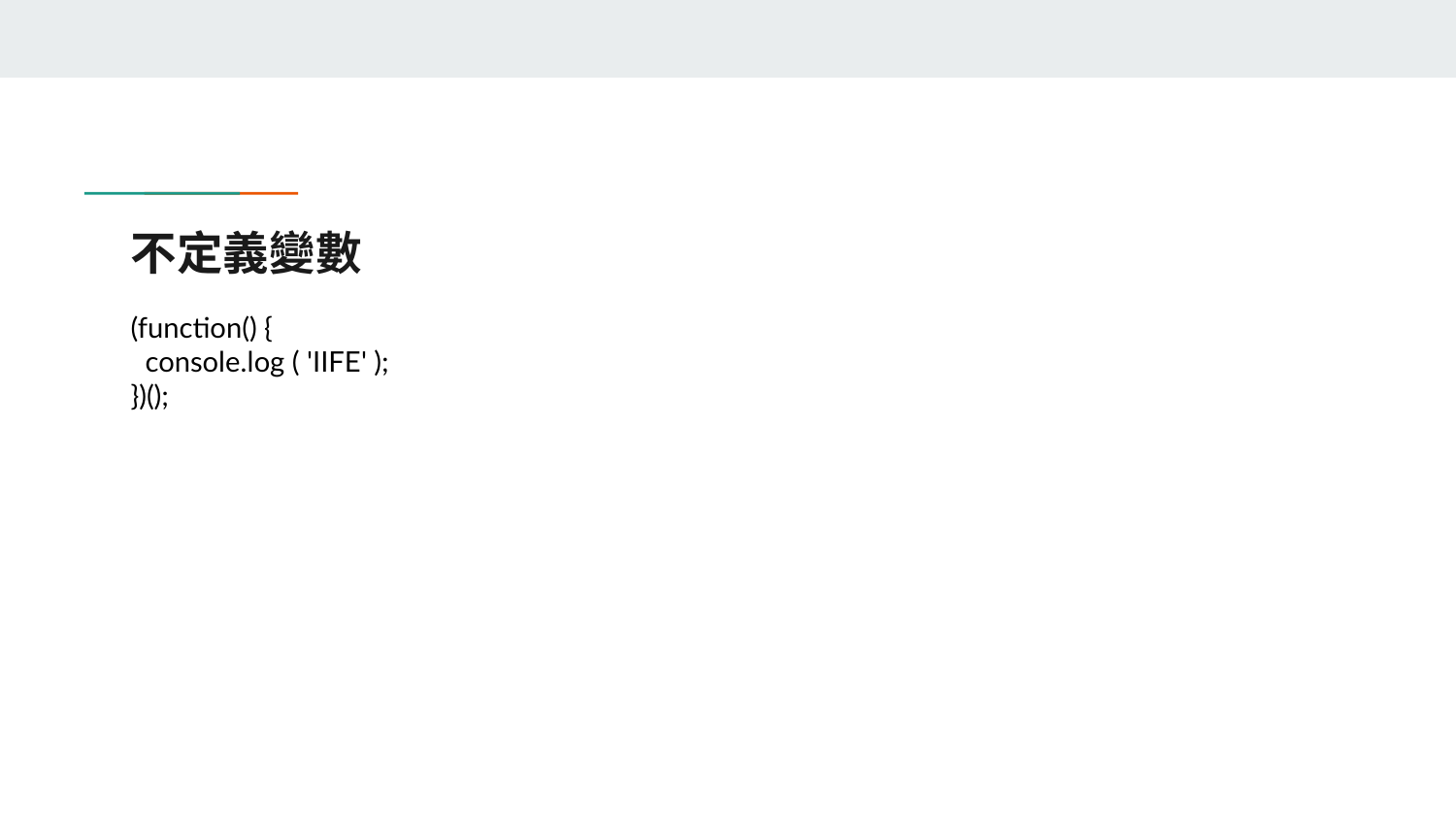

# 不定義變數
(function() {
  console.log ( 'IIFE' );
})();